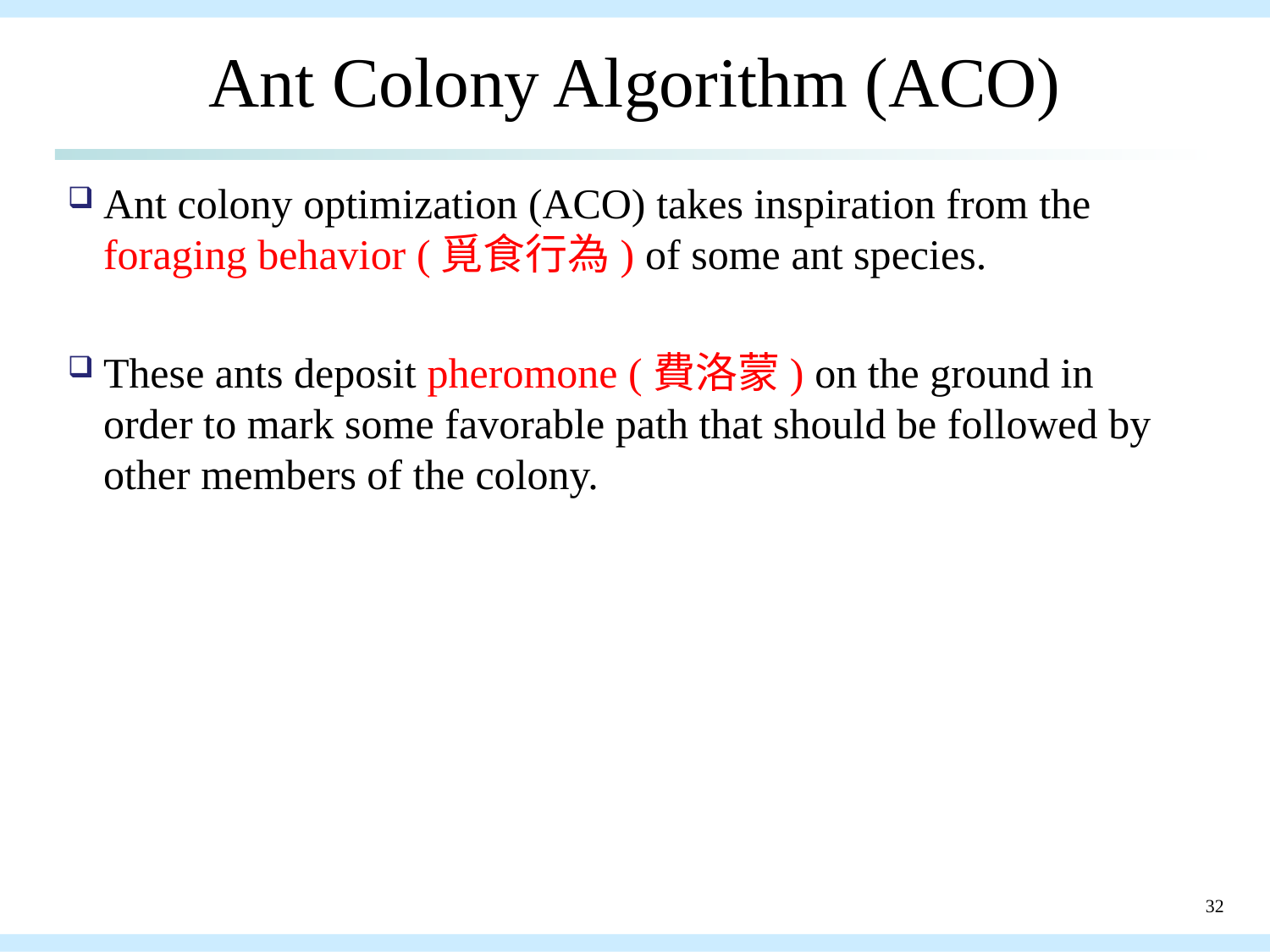

# Ant Colony Algorithm (ACO)
Ant colony optimization (ACO) takes inspiration from the foraging behavior (覓食行為) of some ant species.

These ants deposit pheromone (費洛蒙) on the ground in order to mark some favorable path that should be followed by other members of the colony.
32